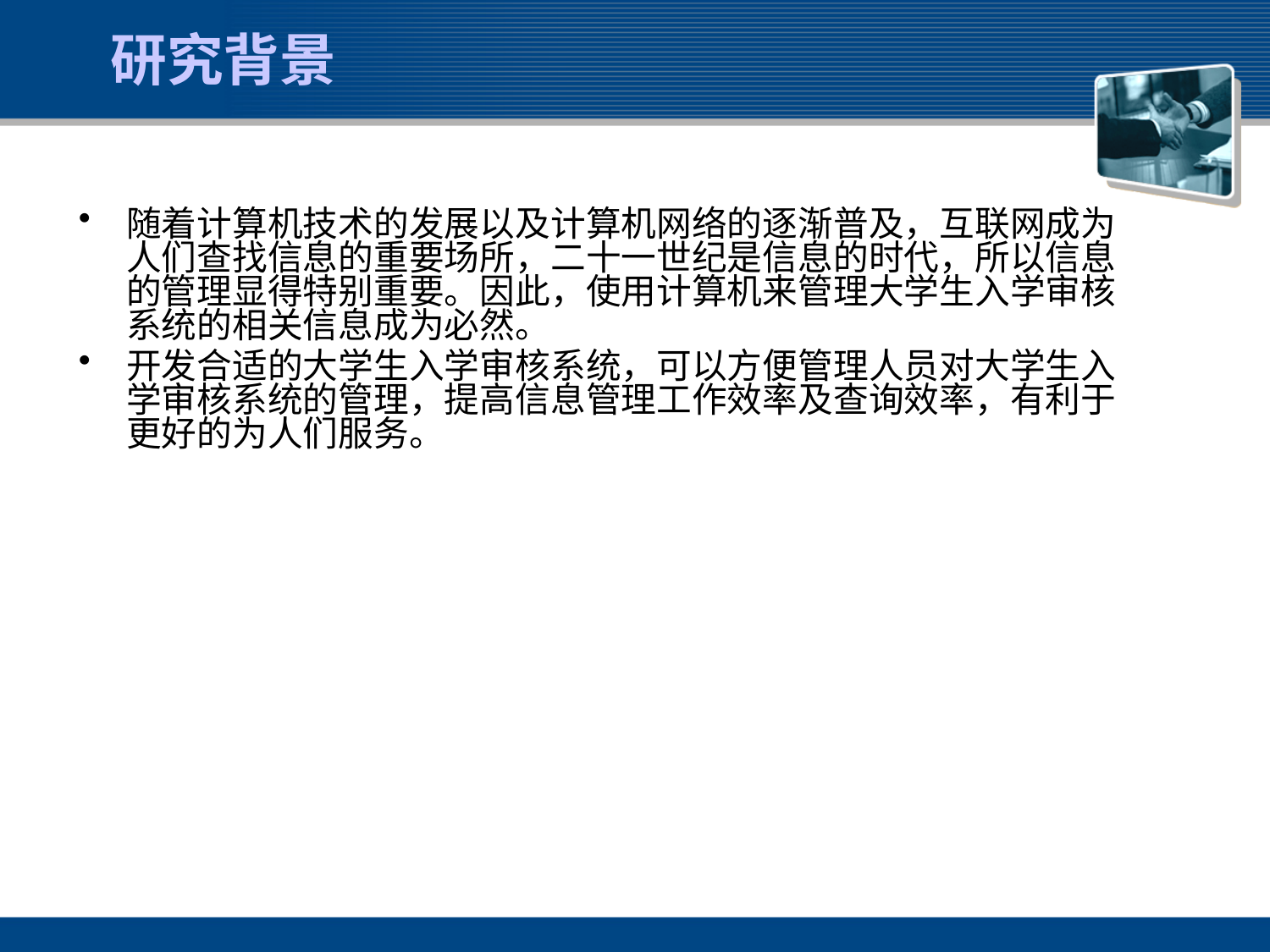

# 研究背景
随着计算机技术的发展以及计算机网络的逐渐普及，互联网成为人们查找信息的重要场所，二十一世纪是信息的时代，所以信息的管理显得特别重要。因此，使用计算机来管理大学生入学审核系统的相关信息成为必然。
开发合适的大学生入学审核系统，可以方便管理人员对大学生入学审核系统的管理，提高信息管理工作效率及查询效率，有利于更好的为人们服务。